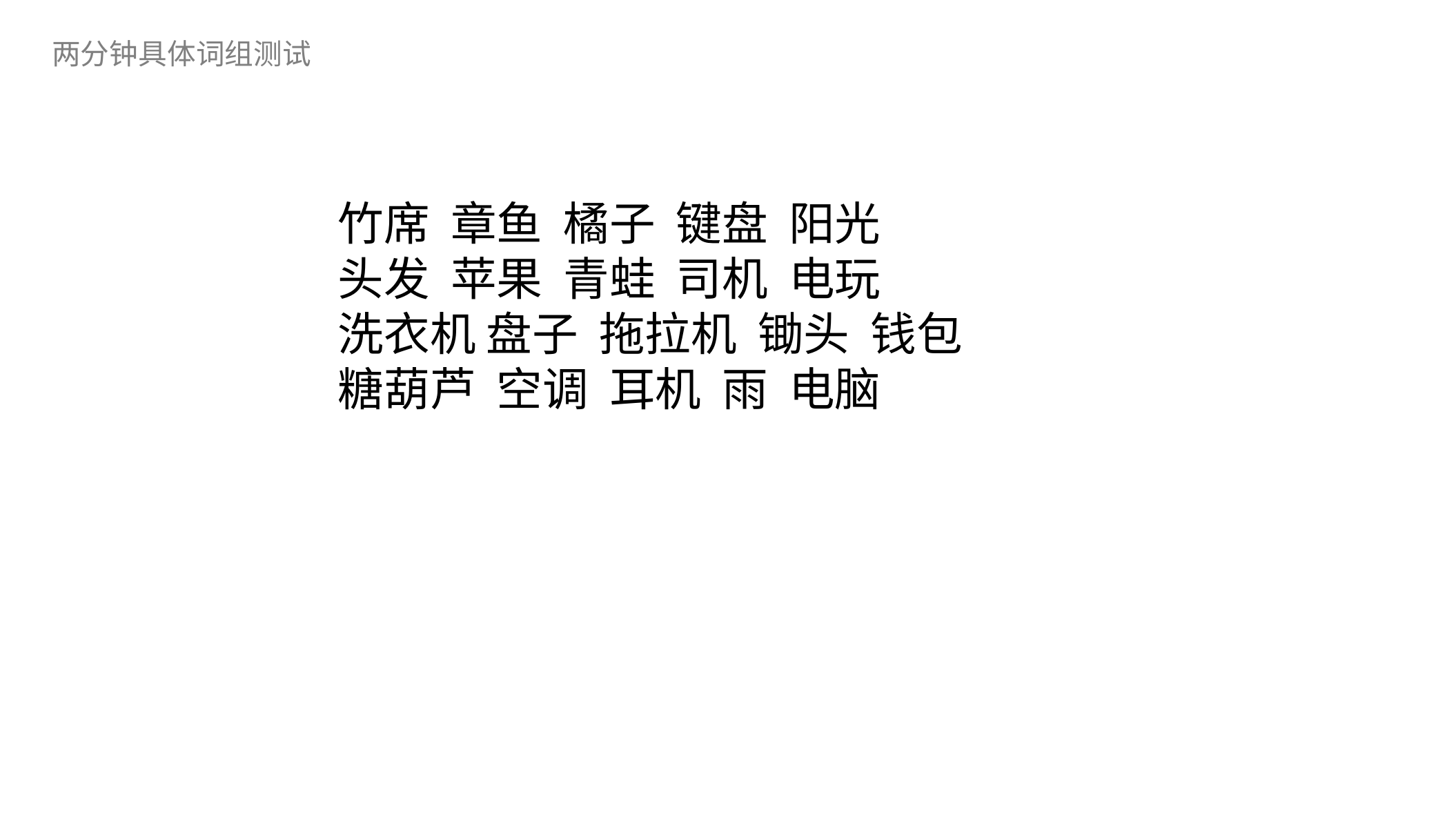

两分钟具体词组测试
竹席  章鱼  橘子  键盘  阳光
头发  苹果  青蛙  司机  电玩
洗衣机 盘子  拖拉机  锄头  钱包
糖葫芦  空调  耳机  雨  电脑